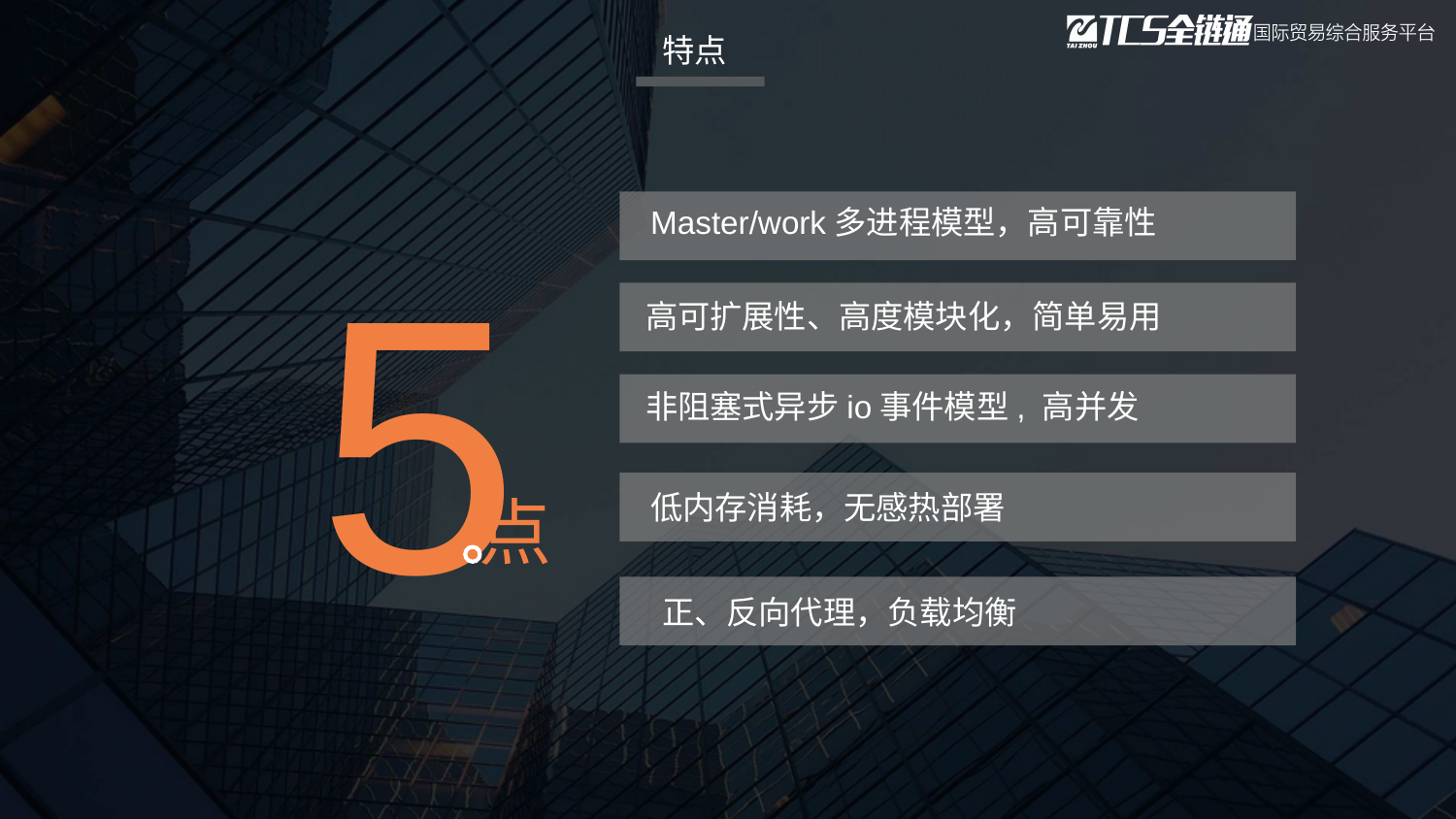

特点

Master/work多进程模型，高可靠性
5

高可扩展性、高度模块化，简单易用

非阻塞式异步io事件模型, 高并发

点
低内存消耗，无感热部署

正、反向代理，负载均衡